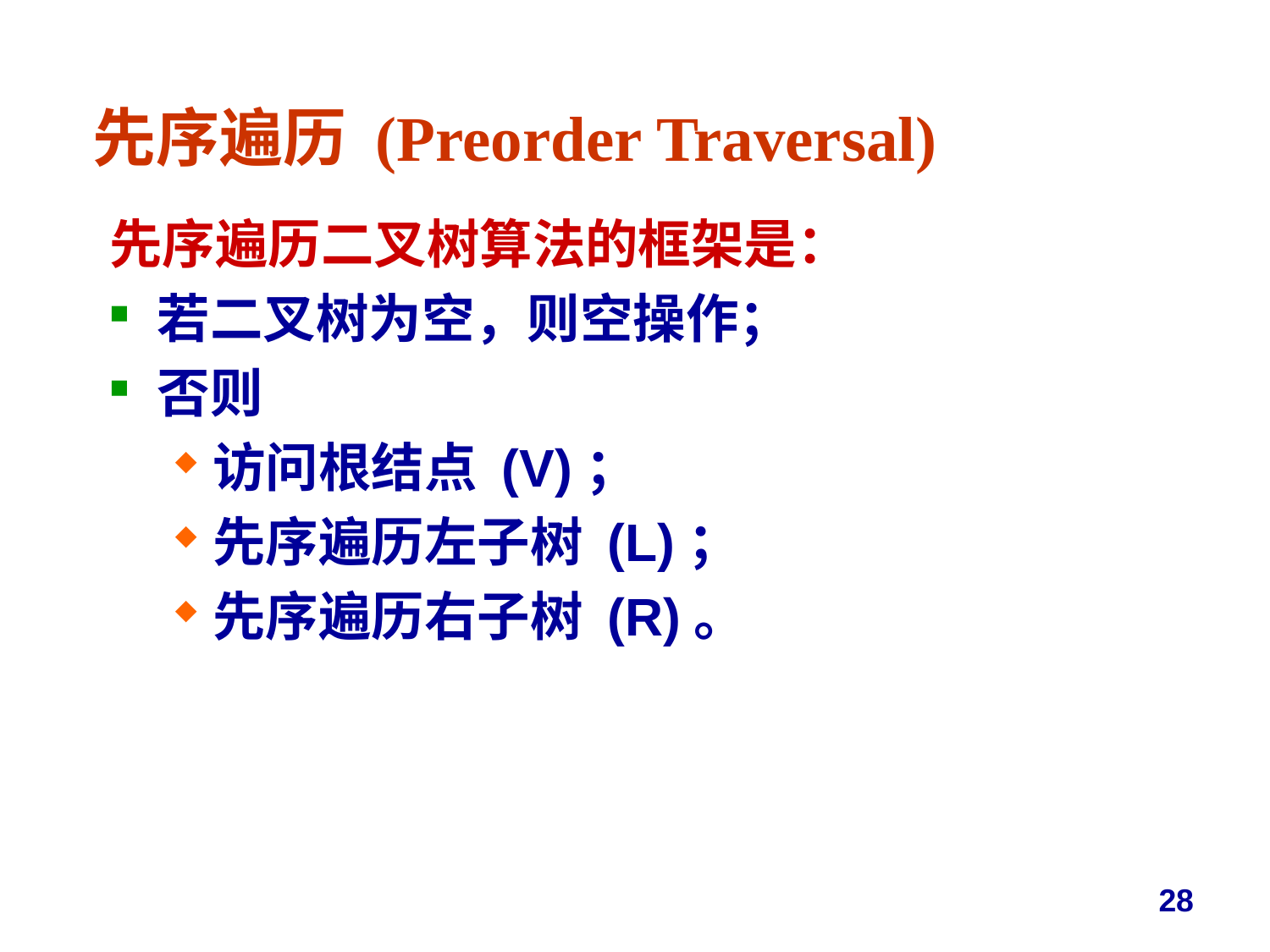

# 先序遍历 (Preorder Traversal)
先序遍历二叉树算法的框架是：
若二叉树为空，则空操作；
否则
访问根结点 (V)；
先序遍历左子树 (L)；
先序遍历右子树 (R)。
28